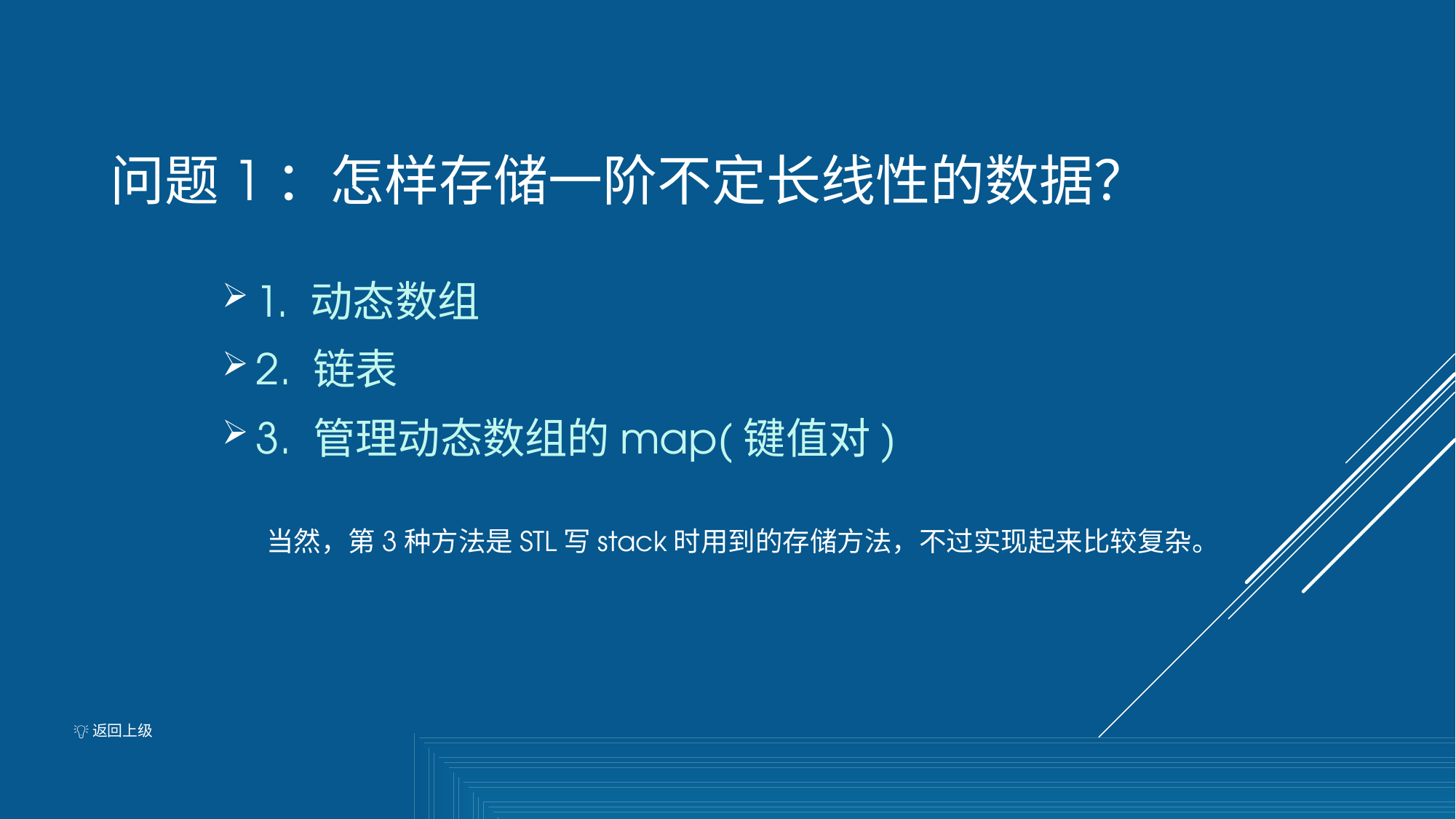

# 问题1：怎样存储一阶不定长线性的数据？
1. 动态数组
2. 链表
3. 管理动态数组的map(键值对)
当然，第3种方法是STL写stack时用到的存储方法，不过实现起来比较复杂。
💡返回上级